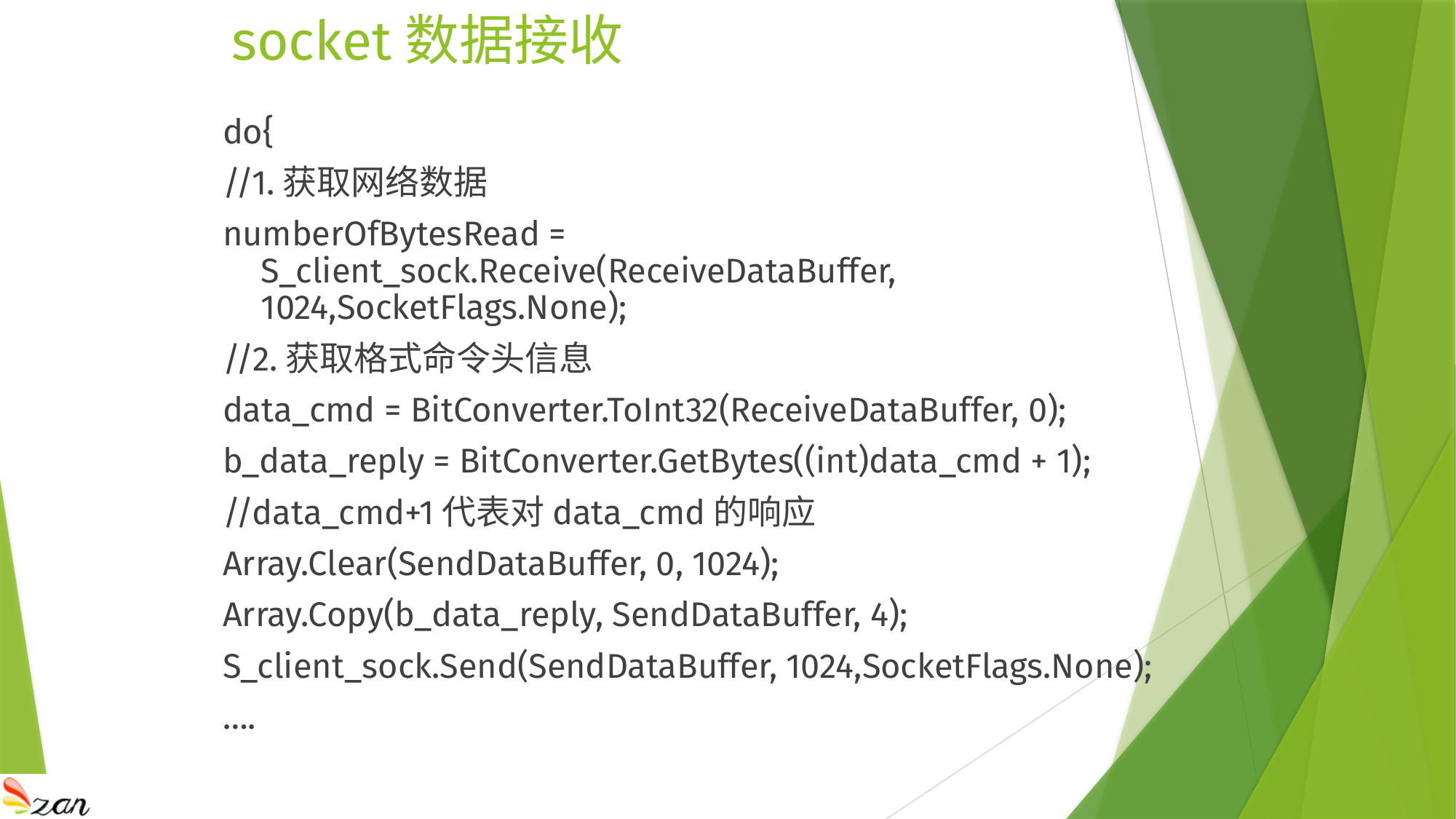

# socket数据接收
do{
//1.获取网络数据
numberOfBytesRead = S_client_sock.Receive(ReceiveDataBuffer, 1024,SocketFlags.None);
//2.获取格式命令头信息
data_cmd = BitConverter.ToInt32(ReceiveDataBuffer, 0);
b_data_reply = BitConverter.GetBytes((int)data_cmd + 1);
//data_cmd+1代表对data_cmd的响应
Array.Clear(SendDataBuffer, 0, 1024);
Array.Copy(b_data_reply, SendDataBuffer, 4);
S_client_sock.Send(SendDataBuffer, 1024,SocketFlags.None);
….